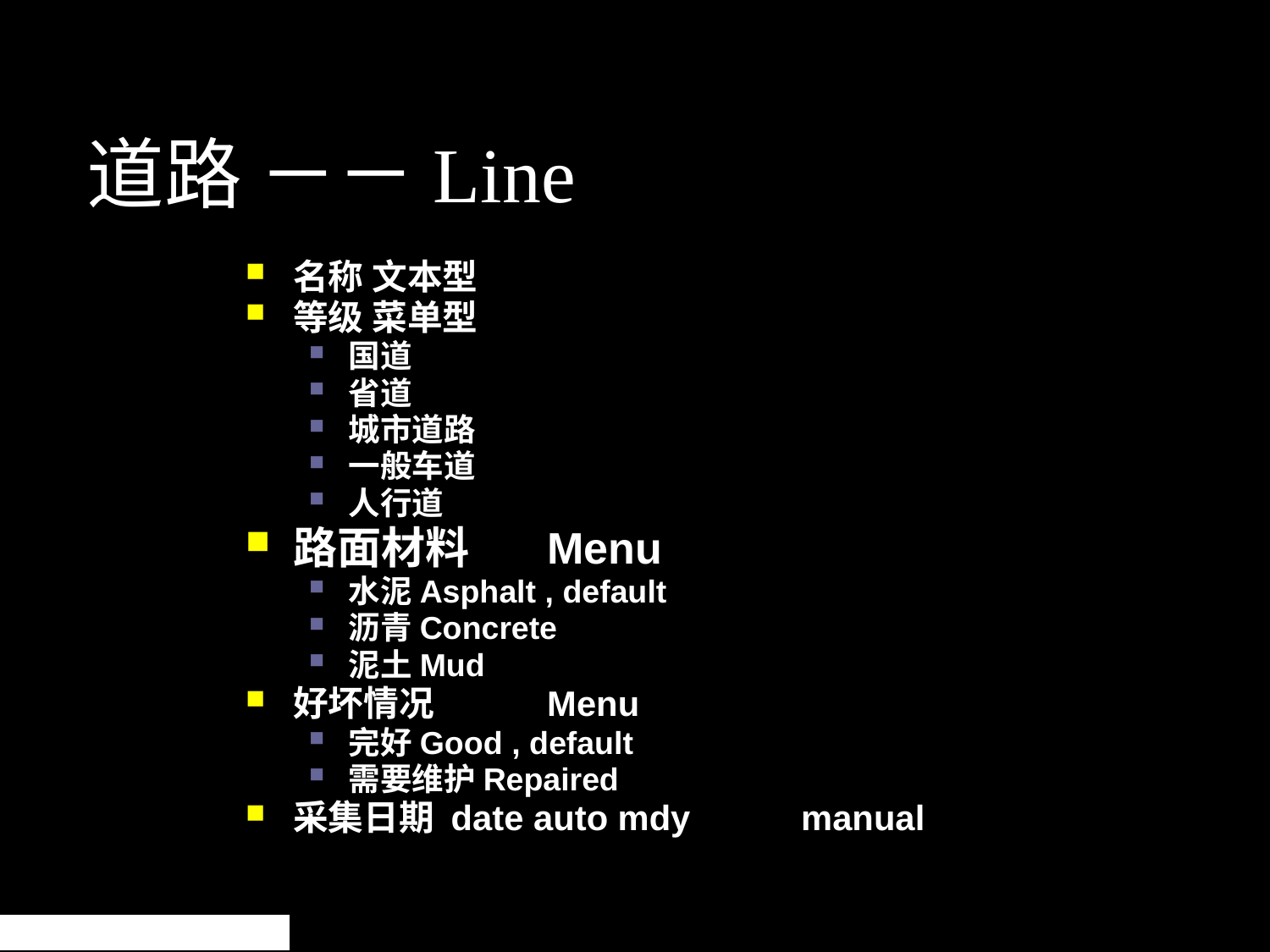

# 道路 －－Line
名称 文本型
等级 菜单型
国道
省道
城市道路
一般车道
人行道
路面材料	Menu
水泥Asphalt , default
沥青Concrete
泥土Mud
好坏情况	Menu
完好Good , default
需要维护Repaired
采集日期 date auto mdy	manual